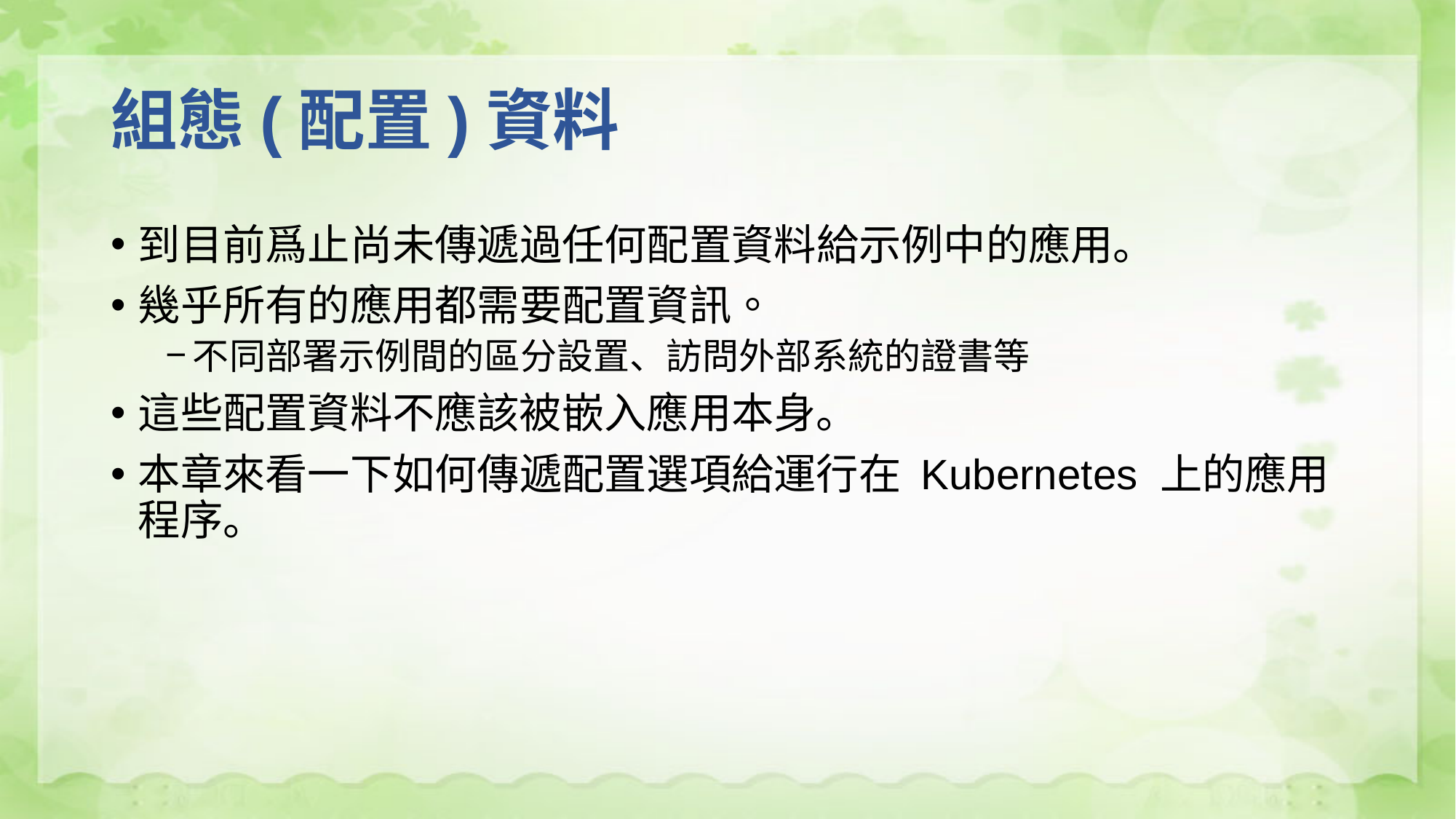

# 組態(配置)資料
到目前爲止尚未傳遞過任何配置資料給示例中的應用。
幾乎所有的應用都需要配置資訊。
不同部署示例間的區分設置、訪問外部系統的證書等
這些配置資料不應該被嵌入應用本身。
本章來看一下如何傳遞配置選項給運行在 Kubernetes 上的應用程序。